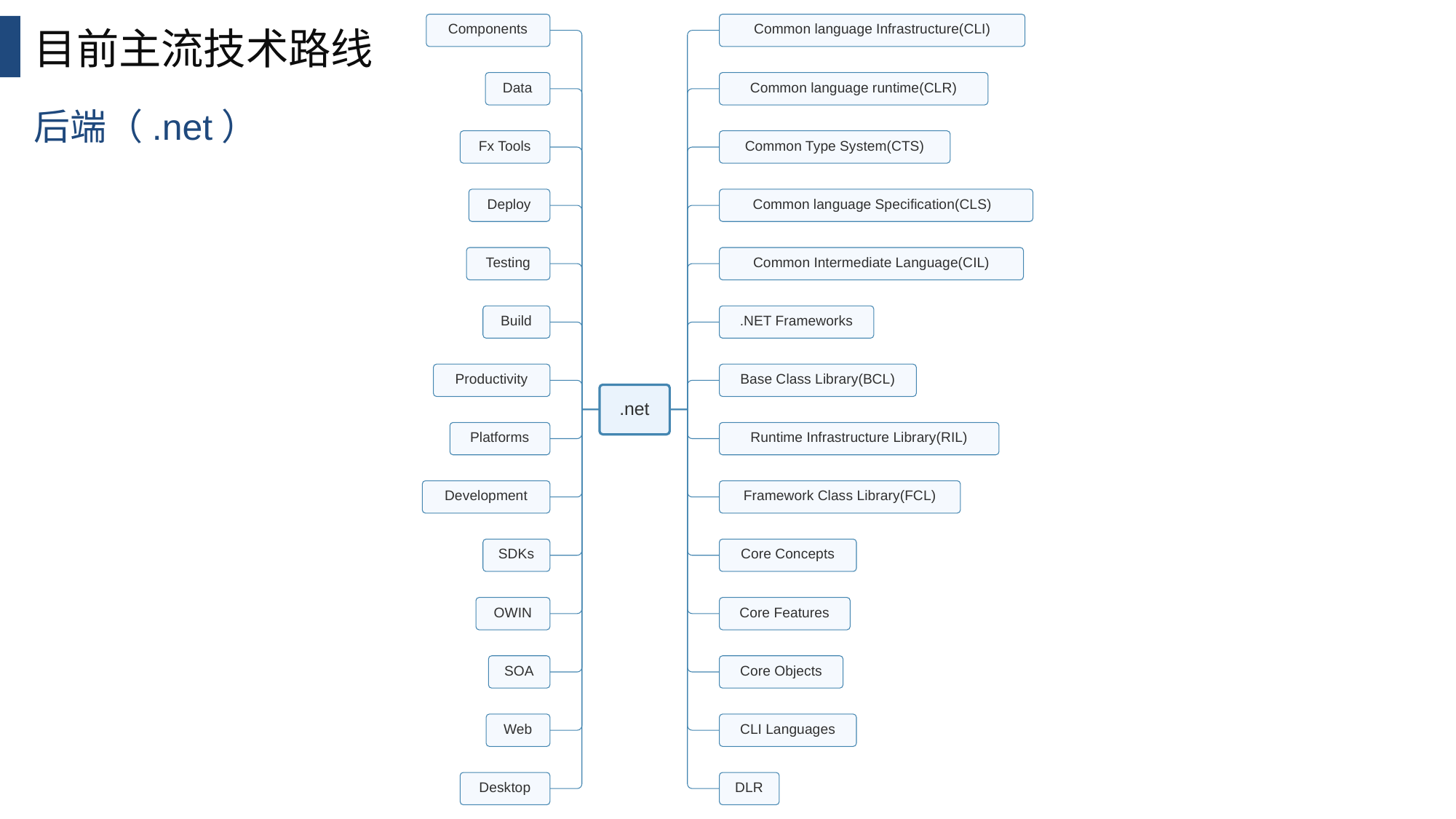

Components
Common language Infrastructure(CLI)
Data
Common language runtime(CLR)
Fx Tools
Common Type System(CTS)
Deploy
Common language Specification(CLS)

Testing
Common Intermediate Language(CIL)

Build
.NET Frameworks

Productivity
Base Class Library(BCL)

.net

Platforms
Runtime Infrastructure Library(RIL)

Development
Framework Class Library(FCL)

SDKs
Core Concepts

OWIN
Core Features

SOA
Core Objects
Web
CLI Languages
Desktop
DLR

目前主流技术路线
后端（.net）